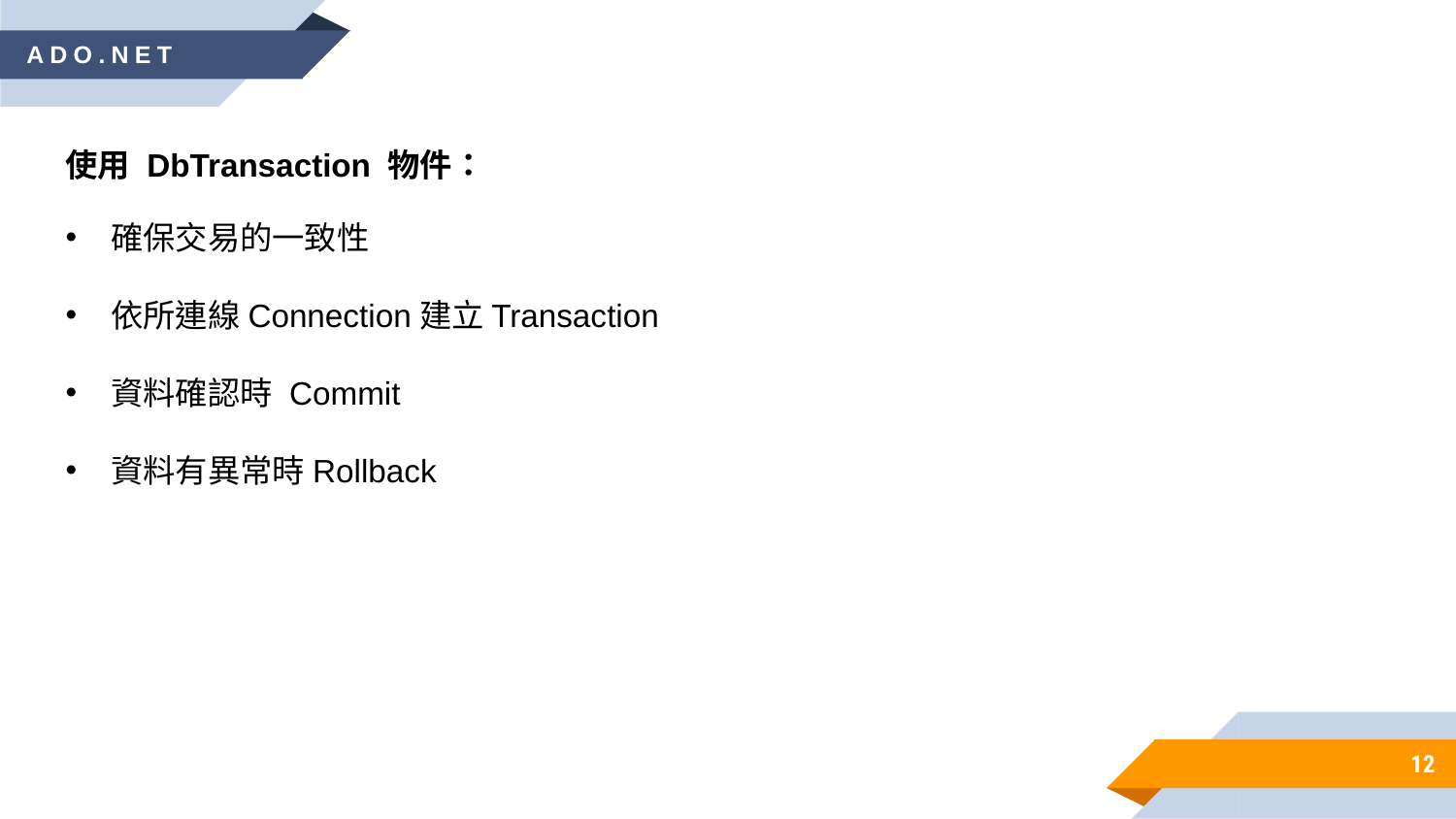

ADO.NET
使用 DbTransaction 物件：

確保交易的一致性

依所連線Connection建立Transaction

資料確認時 Commit

資料有異常時Rollback
12